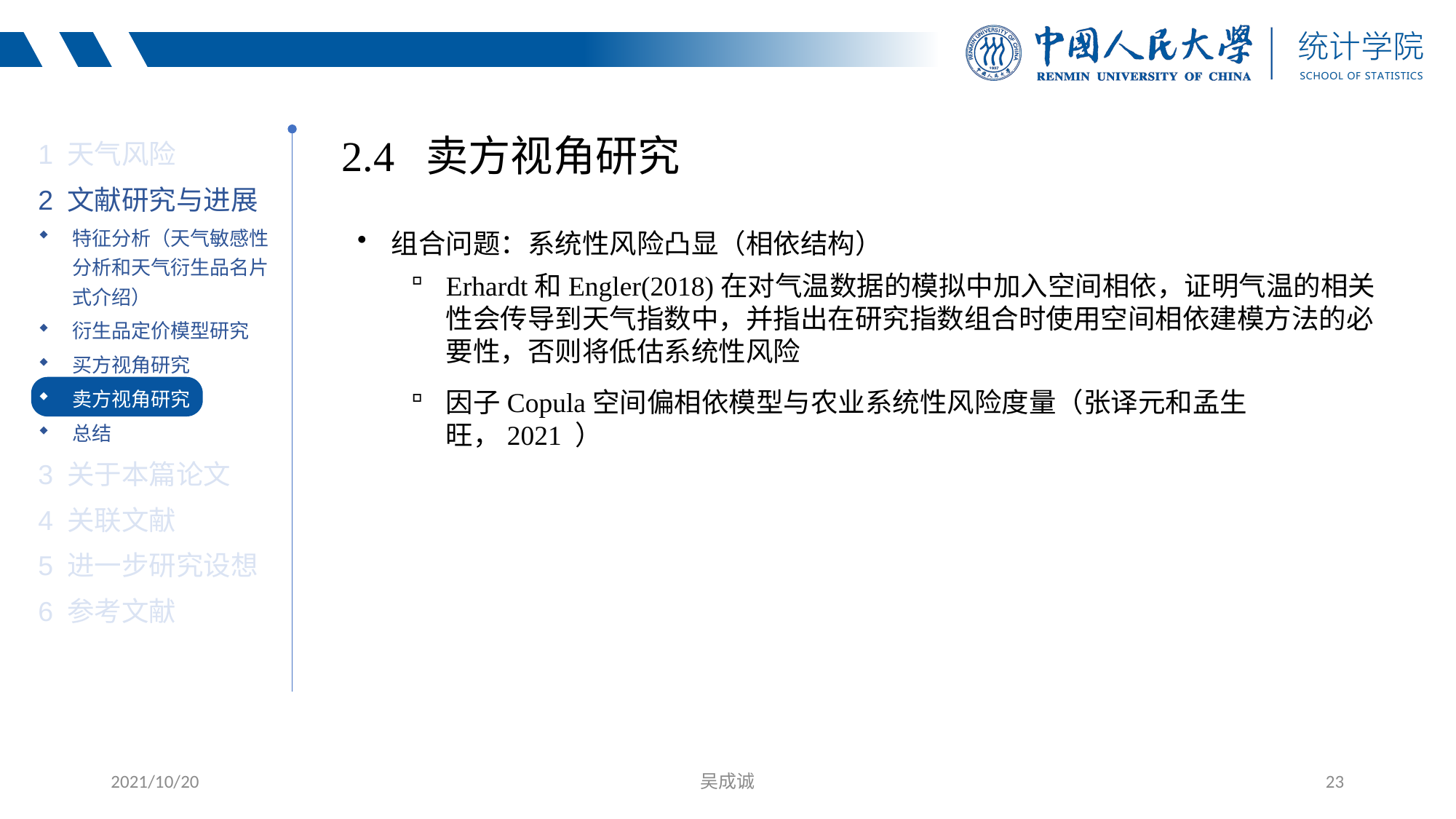

1 天气风险
2 文献研究与进展
特征分析（天气敏感性分析和天气衍生品名片式介绍）
衍生品定价模型研究
买方视角研究
卖方视角研究
总结
3 关于本篇论文
4 关联文献
5 进一步研究设想
6 参考文献
2.4  卖方视角研究
组合问题：系统性风险凸显（相依结构）
Erhardt和Engler(2018)在对气温数据的模拟中加入空间相依，证明气温的相关性会传导到天气指数中，并指出在研究指数组合时使用空间相依建模方法的必要性，否则将低估系统性风险
因子Copula空间偏相依模型与农业系统性风险度量（张译元和孟生旺，2021 ）

2021/10/20
吴成诚
23